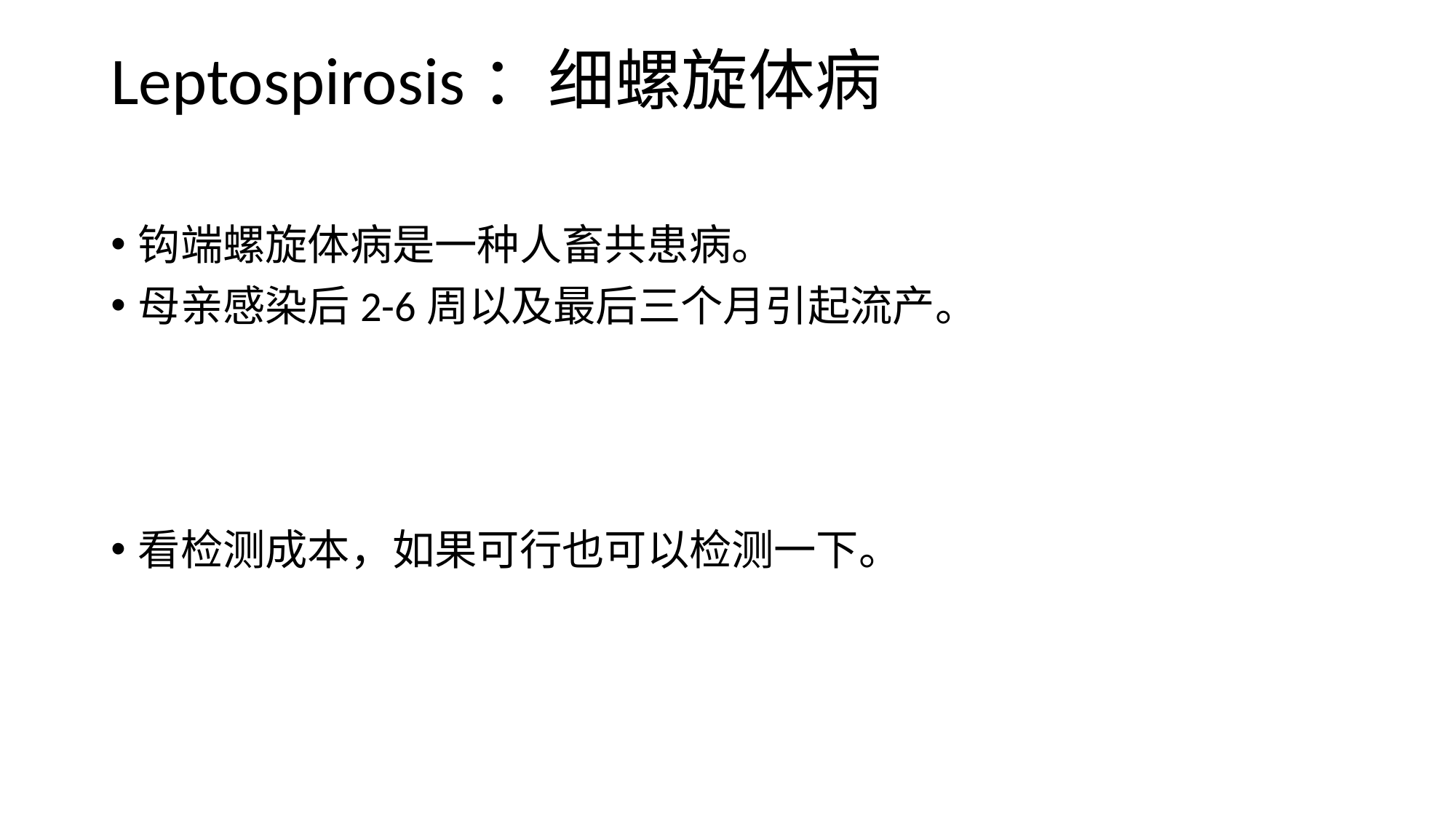

# Leptospirosis：细螺旋体病
钩端螺旋体病是一种人畜共患病。
母亲感染后2-6周以及最后三个月引起流产。

看检测成本，如果可行也可以检测一下。